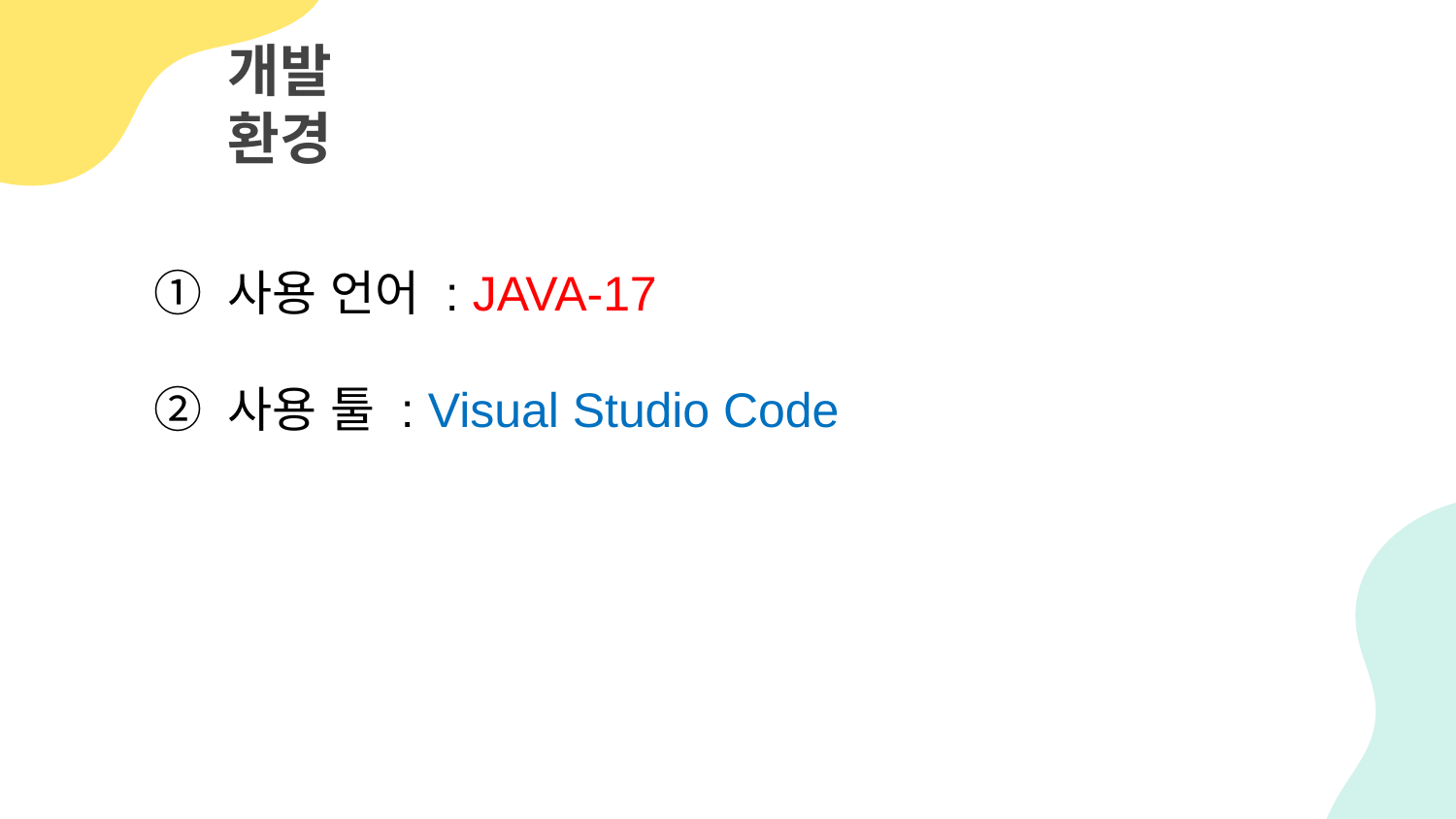

개발 환경
① 사용 언어 : JAVA-17

② 사용 툴 : Visual Studio Code